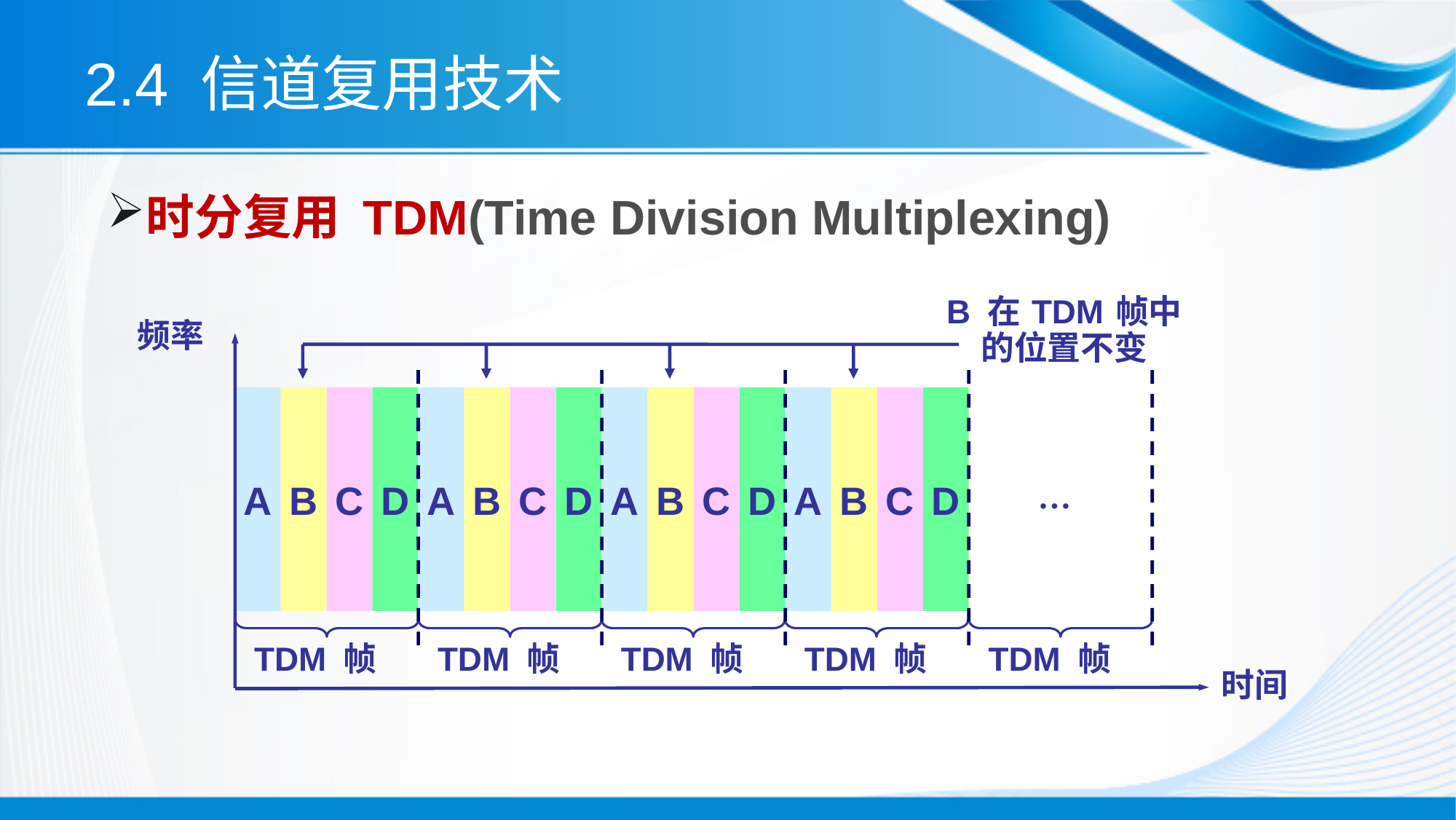

# 2.4 信道复用技术
时分复用 TDM(Time Division Multiplexing)

B 在 TDM 帧中
的位置不变
频率

A
B
B
B
B
C
D
A
C
D
A
C
D
A
C
D
…

TDM 帧

TDM 帧

TDM 帧

TDM 帧

TDM 帧
时间